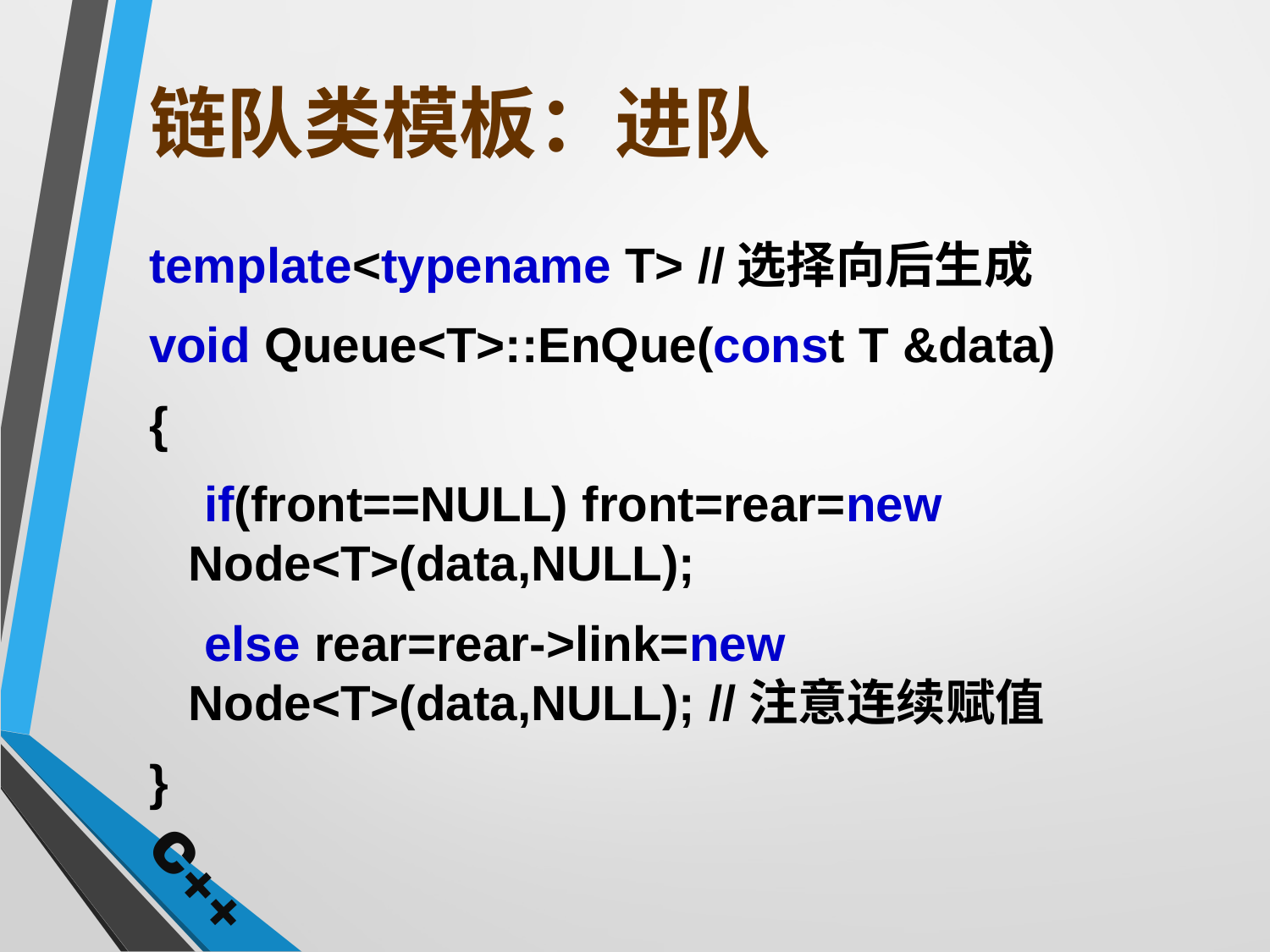

# 链队类模板：进队
template<typename T> //选择向后生成
void Queue<T>::EnQue(const T &data)
{
    if(front==NULL) front=rear=new Node<T>(data,NULL);
    else rear=rear->link=new Node<T>(data,NULL); //注意连续赋值
}